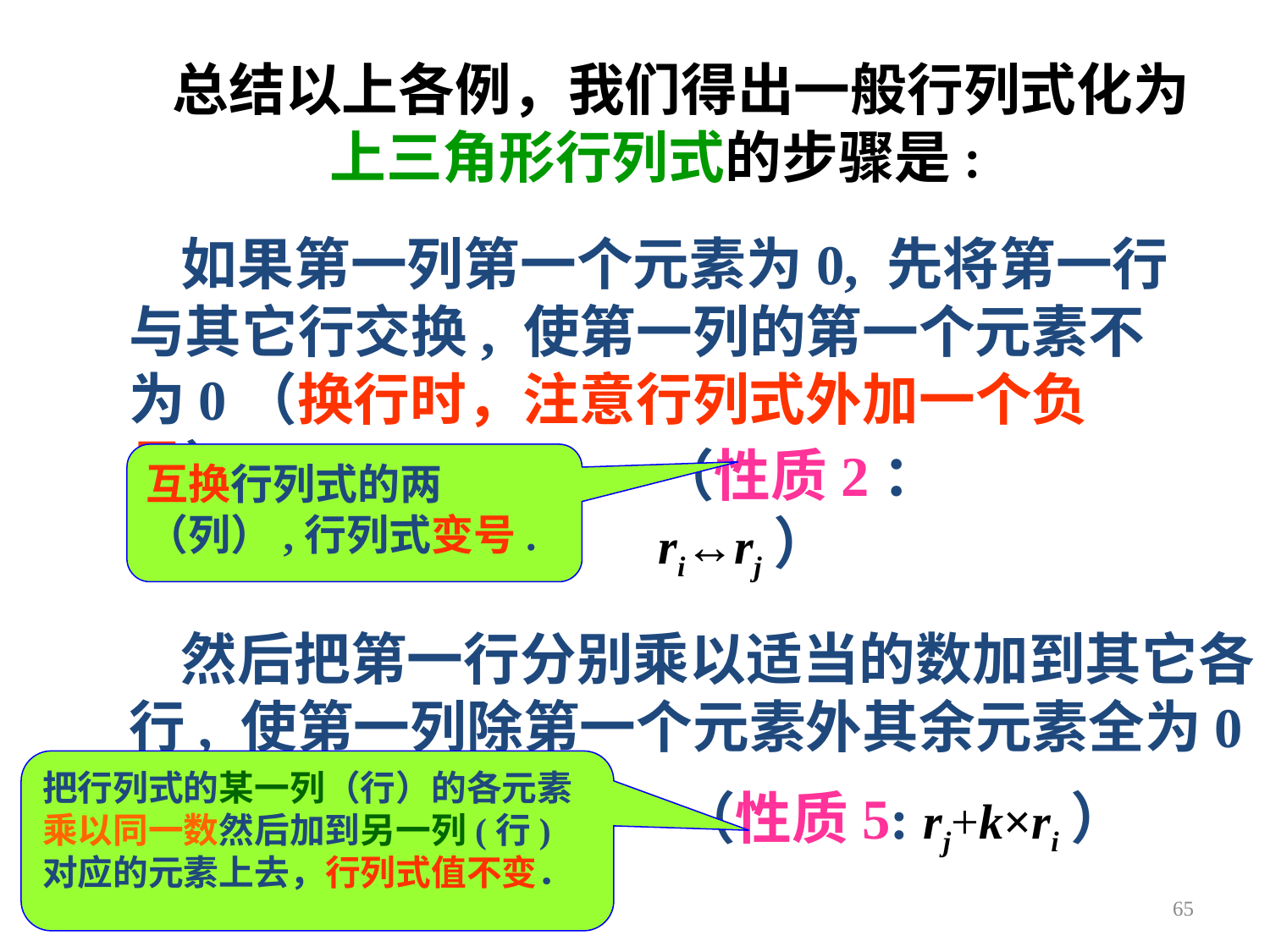

# 总结以上各例，我们得出一般行列式化为上三角形行列式的步骤是:
   如果第一列第一个元素为0, 先将第一行与其它行交换, 使第一列的第一个元素不为0（换行时，注意行列式外加一个负号）;
（性质2：ri↔rj）
互换行列式的两（列）,行列式变号.
   然后把第一行分别乘以适当的数加到其它各行, 使第一列除第一个元素外其余元素全为0
把行列式的某一列（行）的各元素乘以同一数然后加到另一列(行)对应的元素上去，行列式值不变．
（性质5: rj+k×ri）
65